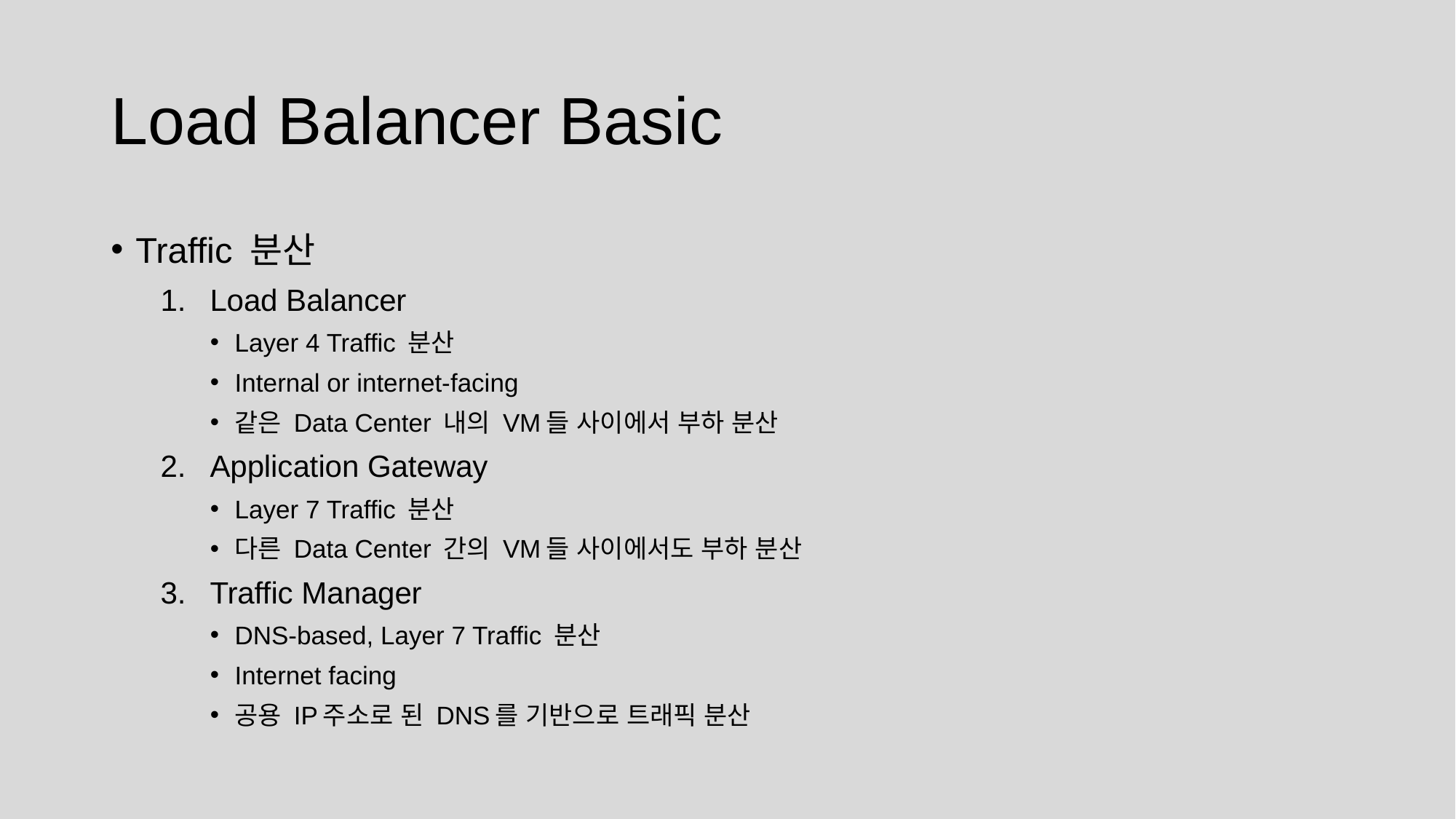

# Load Balancer Basic
Traffic 분산
Load Balancer
Layer 4 Traffic 분산
Internal or internet-facing
같은 Data Center 내의 VM들 사이에서 부하 분산
Application Gateway
Layer 7 Traffic 분산
다른 Data Center 간의 VM들 사이에서도 부하 분산
Traffic Manager
DNS-based, Layer 7 Traffic 분산
Internet facing
공용 IP주소로 된 DNS를 기반으로 트래픽 분산